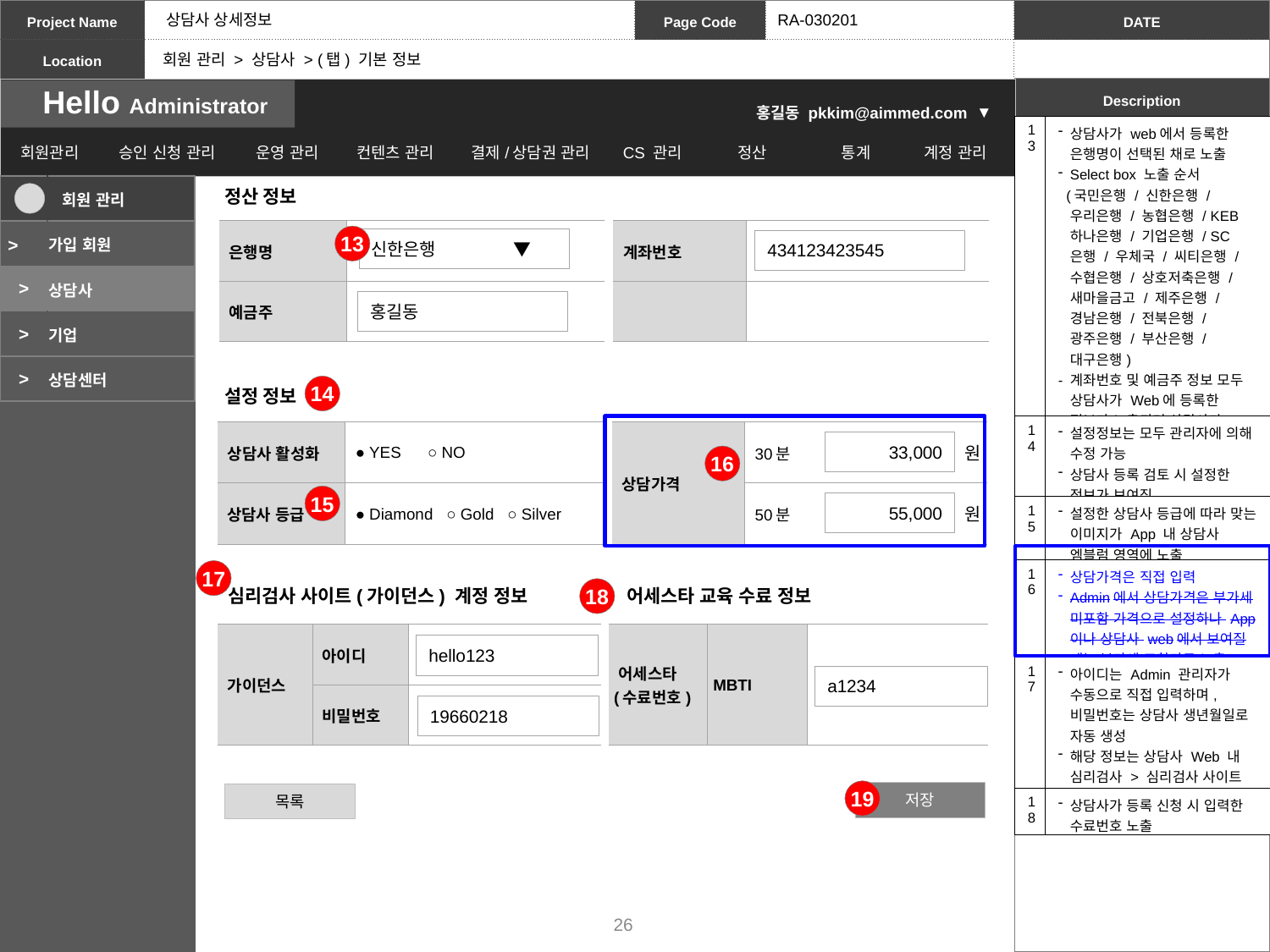

상담사 상세정보
RA-030201
회원 관리 > 상담사 > (탭) 기본 정보
| 13 | 상담사가 web에서 등록한 은행명이 선택된 채로 노출 Select box 노출 순서 (국민은행 / 신한은행 / 우리은행 / 농협은행 / KEB하나은행 / 기업은행 / SC은행 / 우체국 / 씨티은행 / 수협은행 / 상호저축은행 / 새마을금고 / 제주은행 / 경남은행 / 전북은행 / 광주은행 / 부산은행 / 대구은행) - 계좌번호 및 예금주 정보 모두 상담사가 Web에 등록한 정보가 노출되며 상담사가 계좌정보를 입력하지 않은 경우 모두 공란 노출 |
| --- | --- |
| 14 | 설정정보는 모두 관리자에 의해 수정 가능 상담사 등록 검토 시 설정한 정보가 보여짐 |
| 15 | 설정한 상담사 등급에 따라 맞는 이미지가 App 내 상담사 엠블럼 영역에 노출 |
| 16 | 상담가격은 직접 입력 Admin에서 상담가격은 부가세 미포함 가격으로 설정하나 App이나 상담사 web에서 보여질 때는 부가세 포함가로 노출 |
| 17 | 아이디는 Admin 관리자가 수동으로 직접 입력하며, 비밀번호는 상담사 생년월일로 자동 생성 해당 정보는 상담사 Web 내 심리검사 > 심리검사 사이트 계정 정보에 노출 |
| 18 | 상담사가 등록 신청 시 입력한 수료번호 노출 |

|  | 회원 관리 |
| --- | --- |
| > | 가입 회원 |
| > | 상담사 |
| > | 기업 |
| > | 상담센터 |
정산 정보

| 은행명 |  |  | 계좌번호 |  |
| --- | --- | --- | --- | --- |
| 예금주 |  |  |  |  |
13
신한은행                ▼
434123423545
홍길동
14
설정 정보

| 상담사 활성화 | ● YES ○ NO |  | 상담가격 | 30분 |
| --- | --- | --- | --- | --- |
| 상담사 등급 | ● Diamond ○ Gold ○ Silver |  |  | 50분 |
33,000
원
16
15
55,000
원

17
18
어세스타 교육 수료 정보
심리검사 사이트(가이던스) 계정 정보
| 가이던스 | 아이디 |  |  | 어세스타 (수료번호) | MBTI |  |
| --- | --- | --- | --- | --- | --- | --- |
|  | 비밀번호 |  |  |  |  |  |
hello123
a1234
19660218
19
저장
목록
26